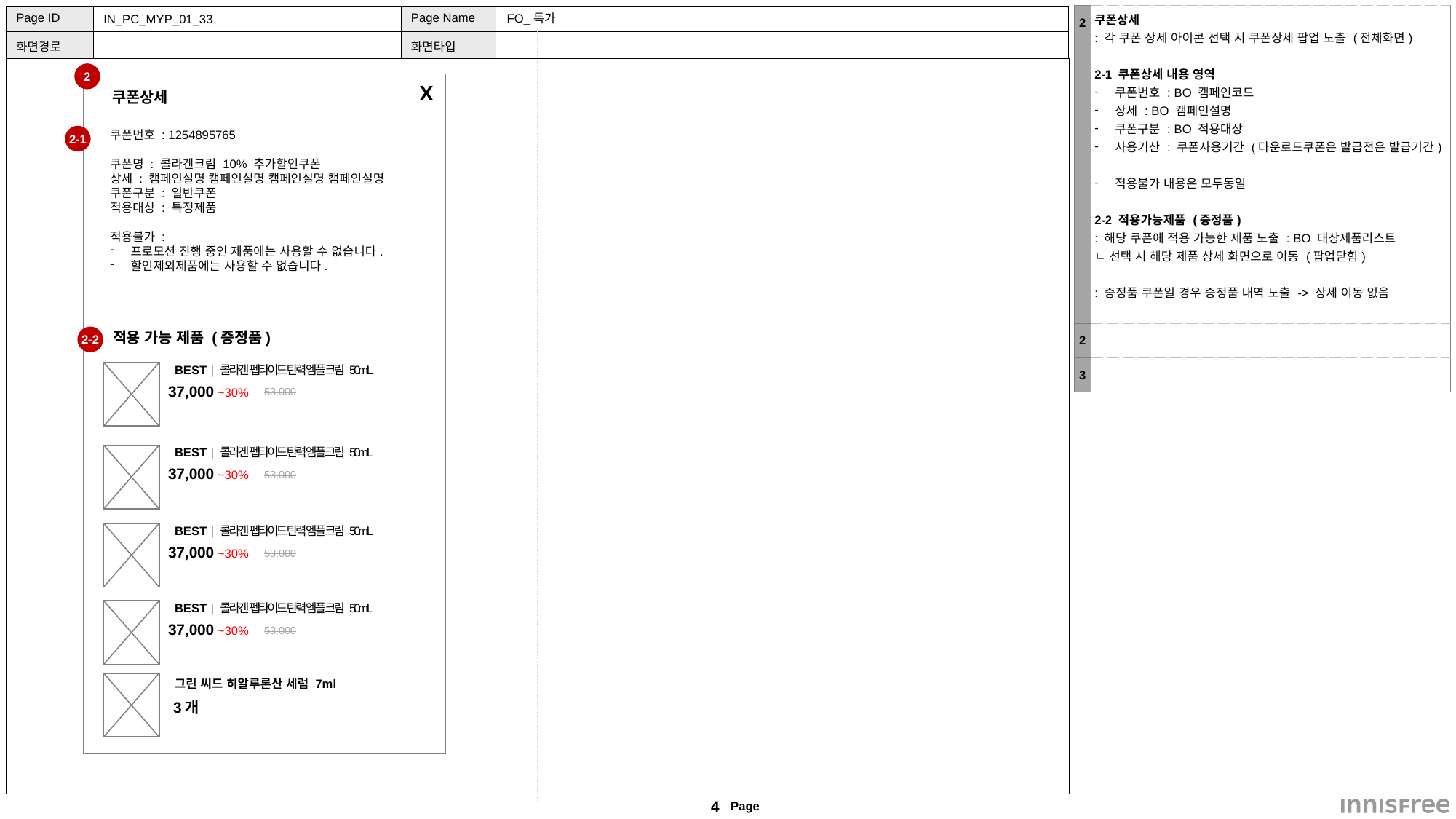

| 2 | 쿠폰상세 : 각 쿠폰 상세 아이콘 선택 시 쿠폰상세 팝업 노출 (전체화면) 2-1 쿠폰상세 내용 영역 쿠폰번호 : BO 캠페인코드 상세 : BO 캠페인설명 쿠폰구분 : BO 적용대상 사용기산 : 쿠폰사용기간 (다운로드쿠폰은 발급전은 발급기간) 적용불가 내용은 모두동일 2-2 적용가능제품 (증정품) : 해당 쿠폰에 적용 가능한 제품 노출 : BO 대상제품리스트 ㄴ 선택 시 해당 제품 상세 화면으로 이동 (팝업닫힘) : 증정품 쿠폰일 경우 증정품 내역 노출 -> 상세 이동 없음 |
| --- | --- |
| 2 |  |
| 3 |  |
IN_PC_MYP_01_33
# FO_특가
2
X

쿠폰상세
쿠폰번호 : 1254895765

쿠폰명 : 콜라겐크림 10% 추가할인쿠폰
상세 : 캠페인설명 캠페인설명 캠페인설명 캠페인설명
쿠폰구분 : 일반쿠폰
적용대상 : 특정제품

적용불가 :
프로모션 진행 중인 제품에는 사용할 수 없습니다.
할인제외제품에는 사용할 수 없습니다.
2-1
적용 가능 제품 (증정품)
2-2

BEST | 콜라겐  펩타이드 탄력 엠플 크림 50mlL
37,000 ~30%
53,000

BEST | 콜라겐  펩타이드 탄력 엠플 크림 50mlL
37,000 ~30%
53,000

BEST | 콜라겐  펩타이드 탄력 엠플 크림 50mlL
37,000 ~30%
53,000

BEST | 콜라겐  펩타이드 탄력 엠플 크림 50mlL
37,000 ~30%
53,000

그린 씨드 히알루론산 세럼 7ml
3개